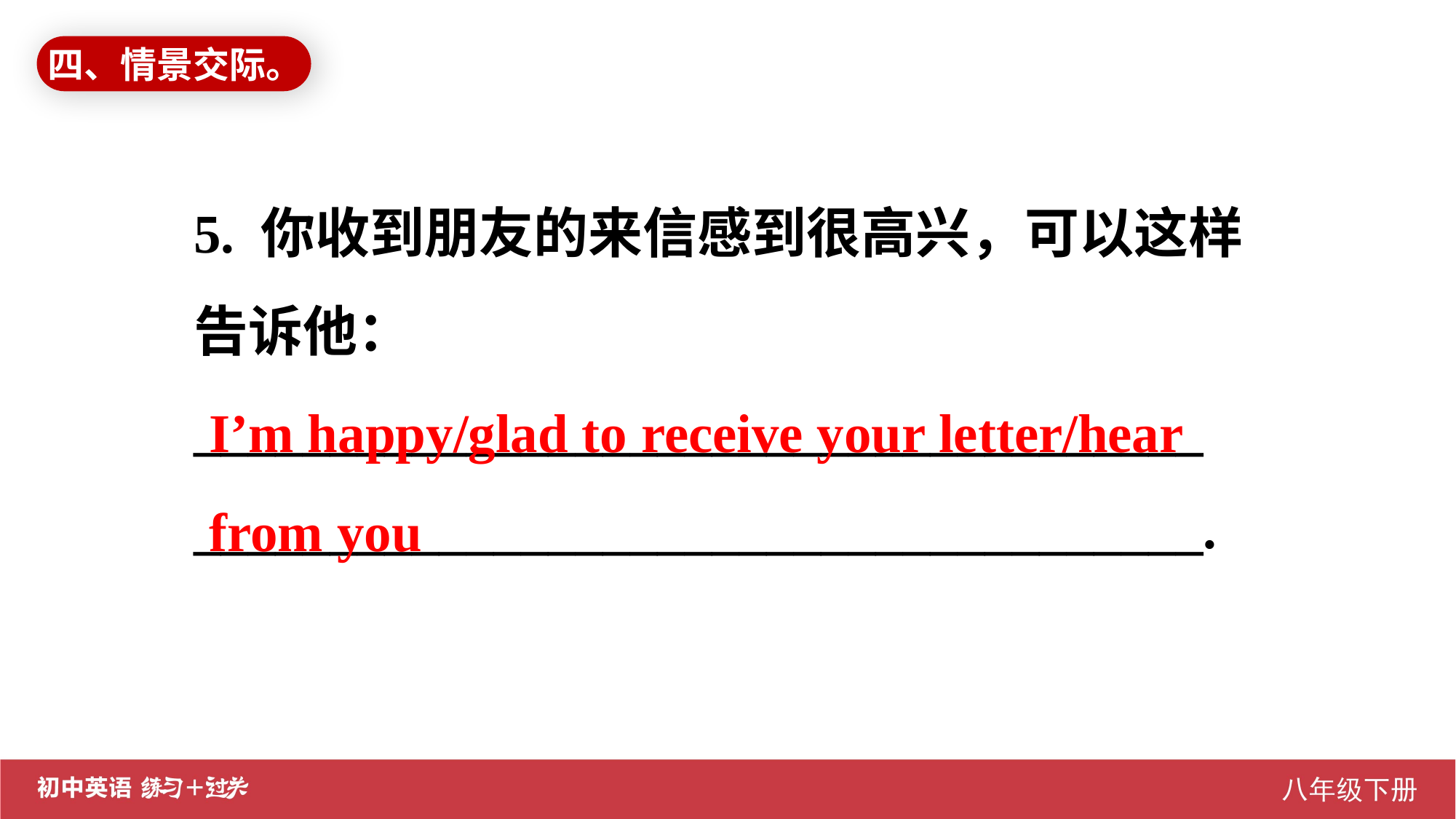

四、情景交际。
5. 你收到朋友的来信感到很高兴，可以这样告诉他：
_____________________________________
_____________________________________.
I’m happy/glad to receive your letter/hear from you